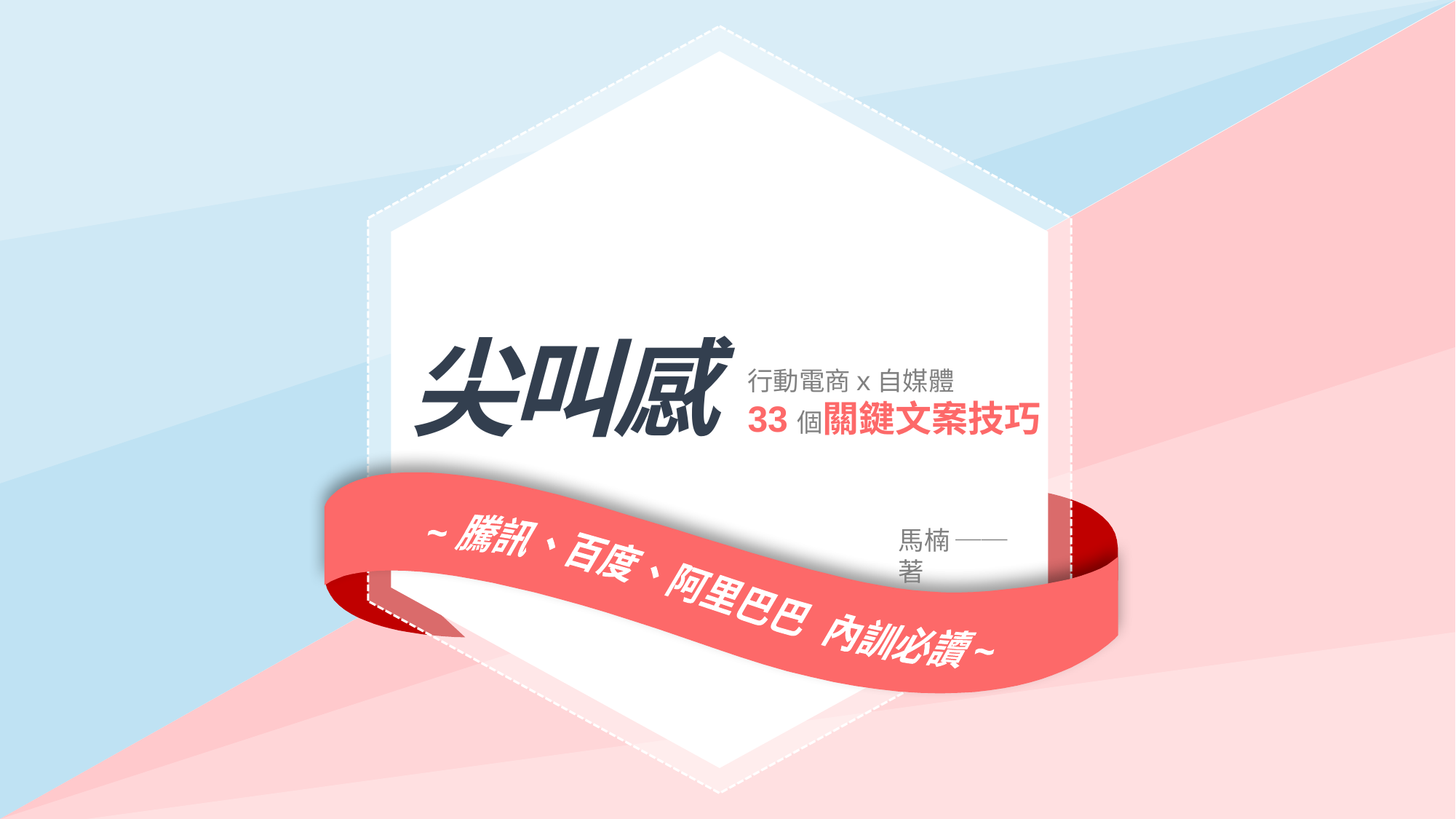

尖叫感
行動電商ｘ自媒體
33個關鍵文案技巧
馬楠 ── 著
~ 騰訊、百度、阿里巴巴  內訓必讀 ~